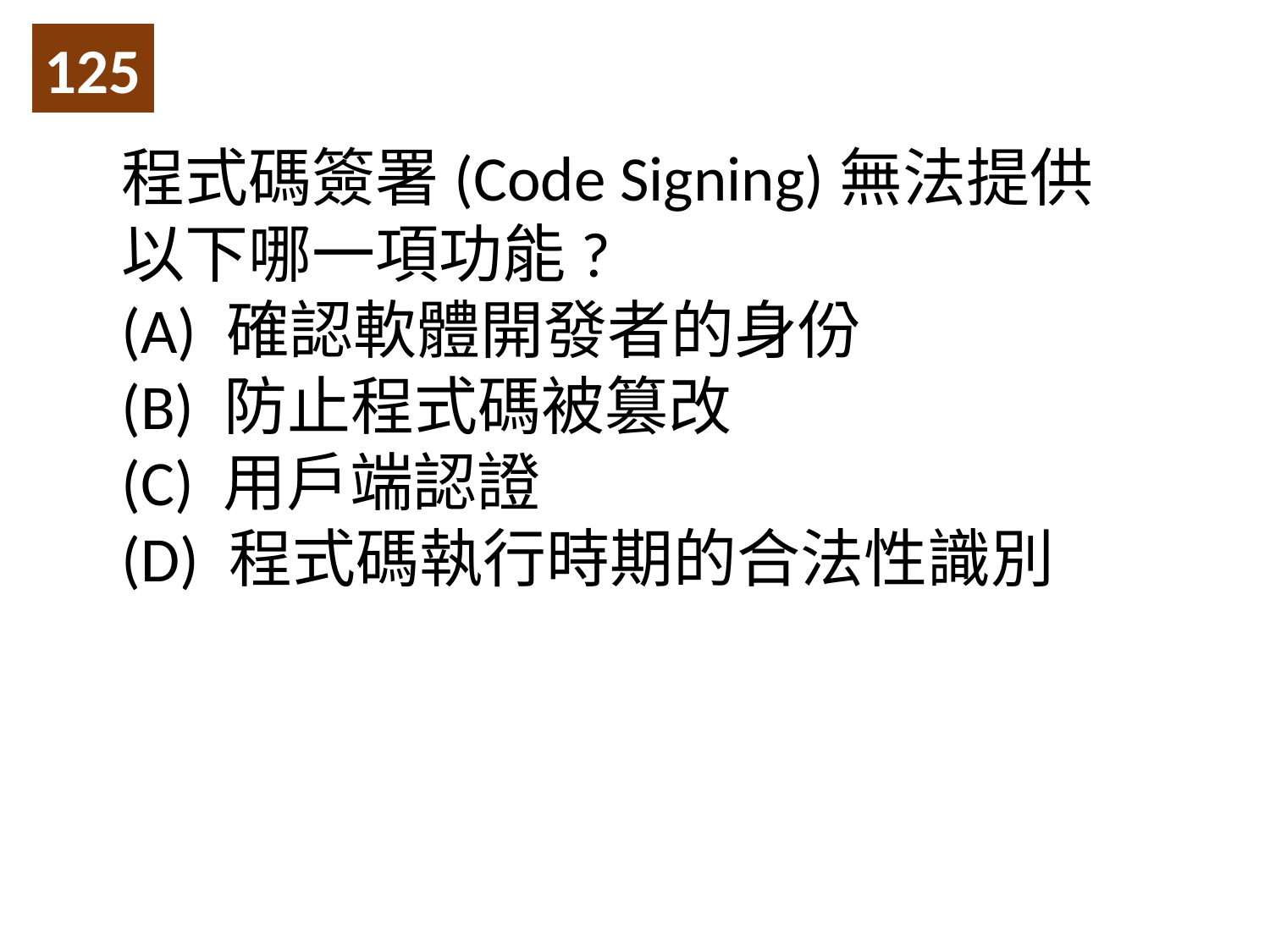

125
程式碼簽署(Code Signing)無法提供以下哪一項功能?
(A) 確認軟體開發者的身份
(B) 防止程式碼被篡改
(C) 用戶端認證
(D) 程式碼執行時期的合法性識別